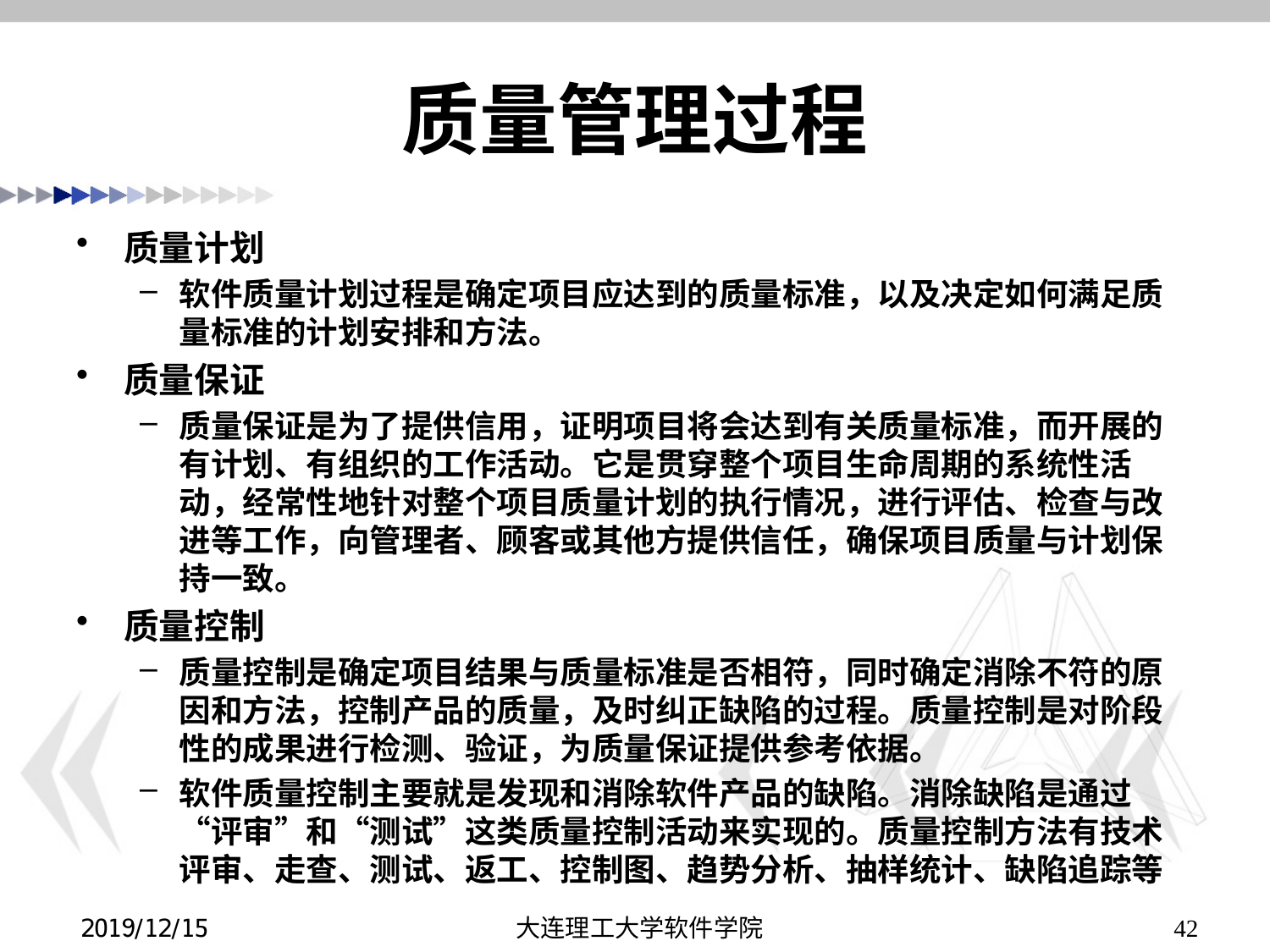

# 质量管理过程
质量计划
软件质量计划过程是确定项目应达到的质量标准，以及决定如何满足质量标准的计划安排和方法。
质量保证
质量保证是为了提供信用，证明项目将会达到有关质量标准，而开展的有计划、有组织的工作活动。它是贯穿整个项目生命周期的系统性活动，经常性地针对整个项目质量计划的执行情况，进行评估、检查与改进等工作，向管理者、顾客或其他方提供信任，确保项目质量与计划保持一致。
质量控制
质量控制是确定项目结果与质量标准是否相符，同时确定消除不符的原因和方法，控制产品的质量，及时纠正缺陷的过程。质量控制是对阶段性的成果进行检测、验证，为质量保证提供参考依据。
软件质量控制主要就是发现和消除软件产品的缺陷。消除缺陷是通过“评审”和“测试”这类质量控制活动来实现的。质量控制方法有技术评审、走查、测试、返工、控制图、趋势分析、抽样统计、缺陷追踪等
2019/12/15
大连理工大学软件学院
42